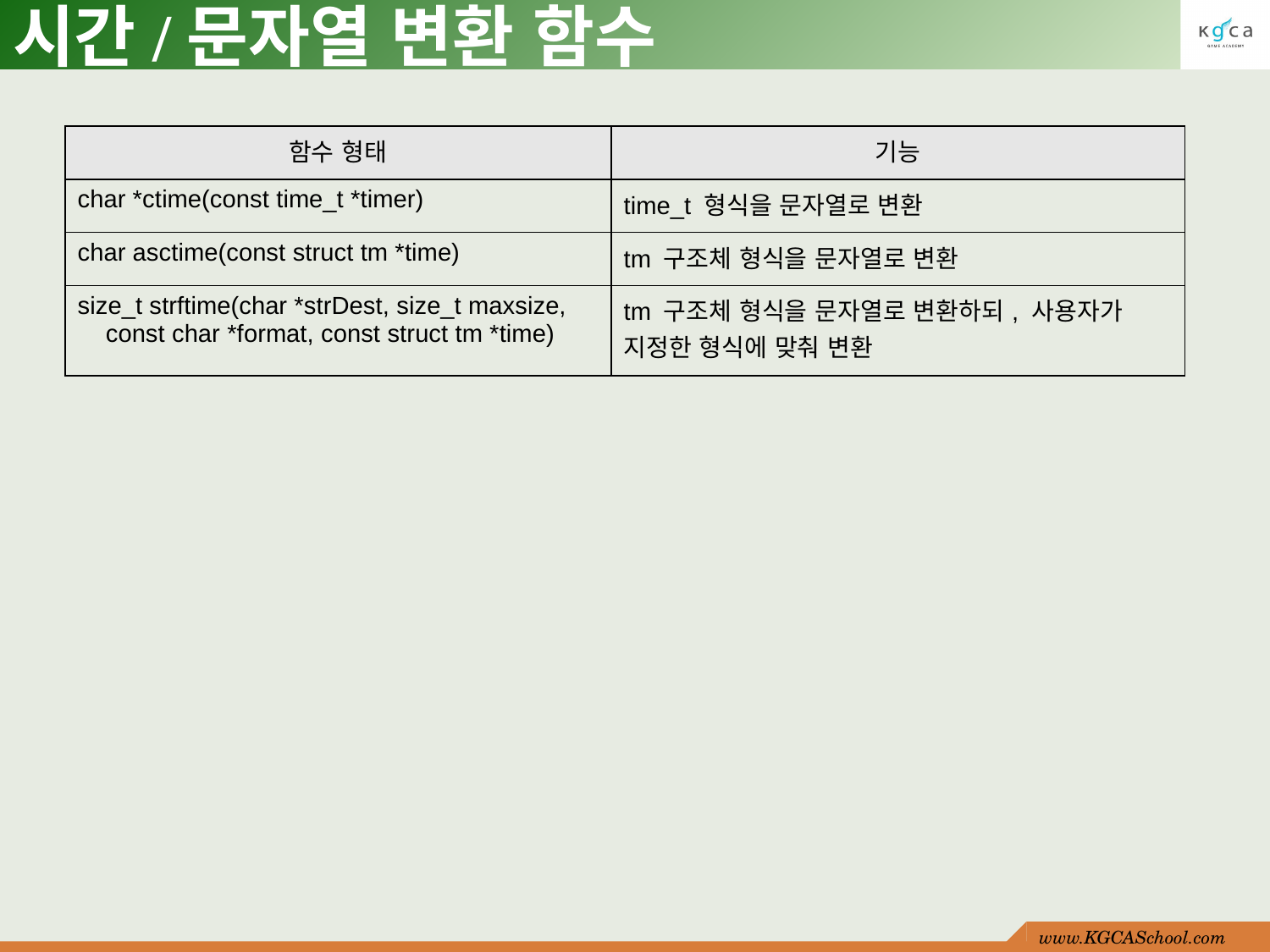

# 시간/문자열 변환 함수
| 함수 형태 | 기능 |
| --- | --- |
| char \*ctime(const time\_t \*timer) | time\_t 형식을 문자열로 변환 |
| char asctime(const struct tm \*time) | tm 구조체 형식을 문자열로 변환 |
| size\_t strftime(char \*strDest, size\_t maxsize, const char \*format, const struct tm \*time) | tm 구조체 형식을 문자열로 변환하되, 사용자가 지정한 형식에 맞춰 변환 |